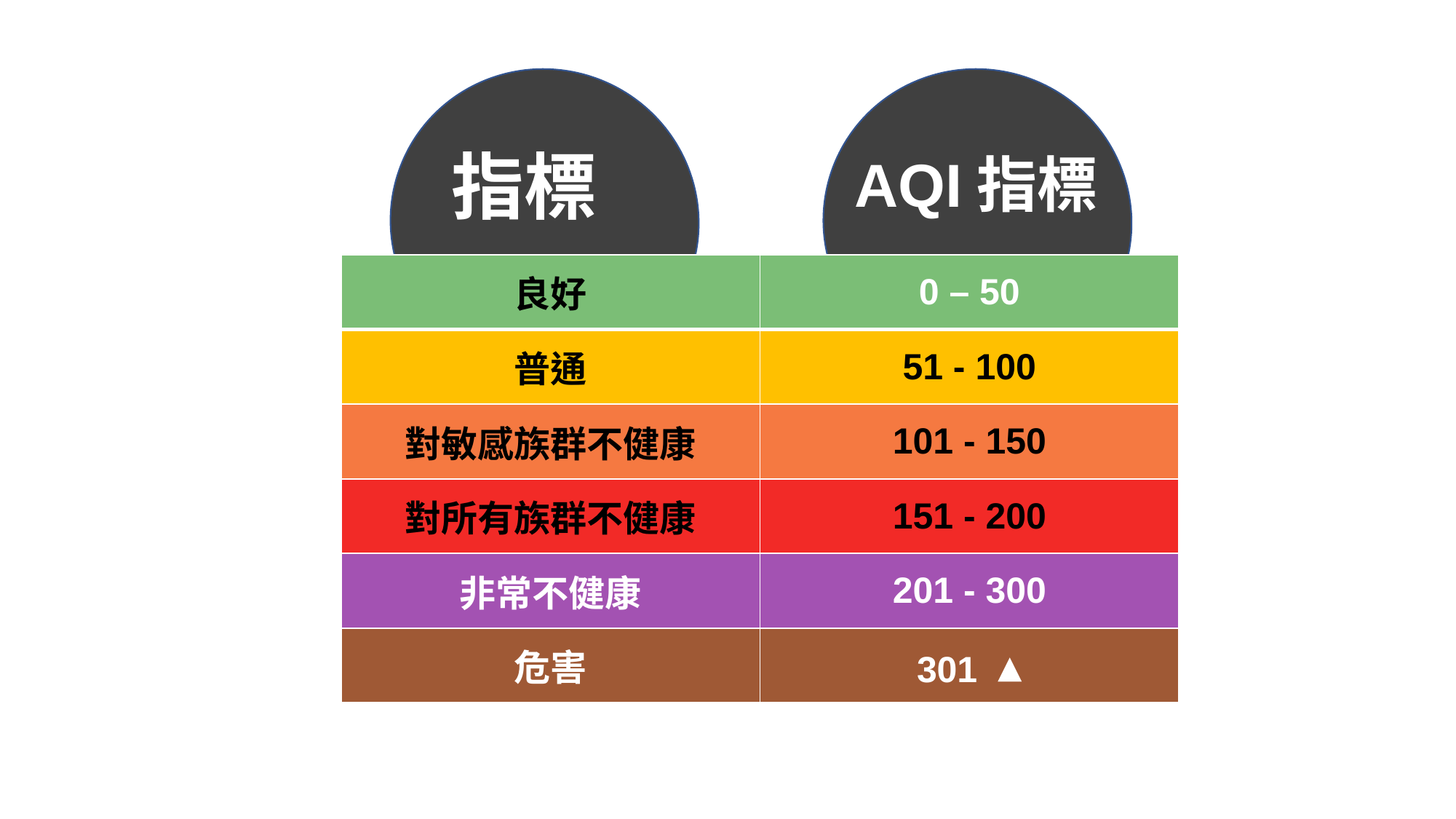

AQI指標

指標
| 良好 | 0 – 50 |
| --- | --- |
| 普通 | 51 - 100 |
| 對敏感族群不健康 | 101 - 150 |
| 對所有族群不健康 | 151 - 200 |
| 非常不健康 | 201 - 300 |
| 危害 | 301 ▴ |